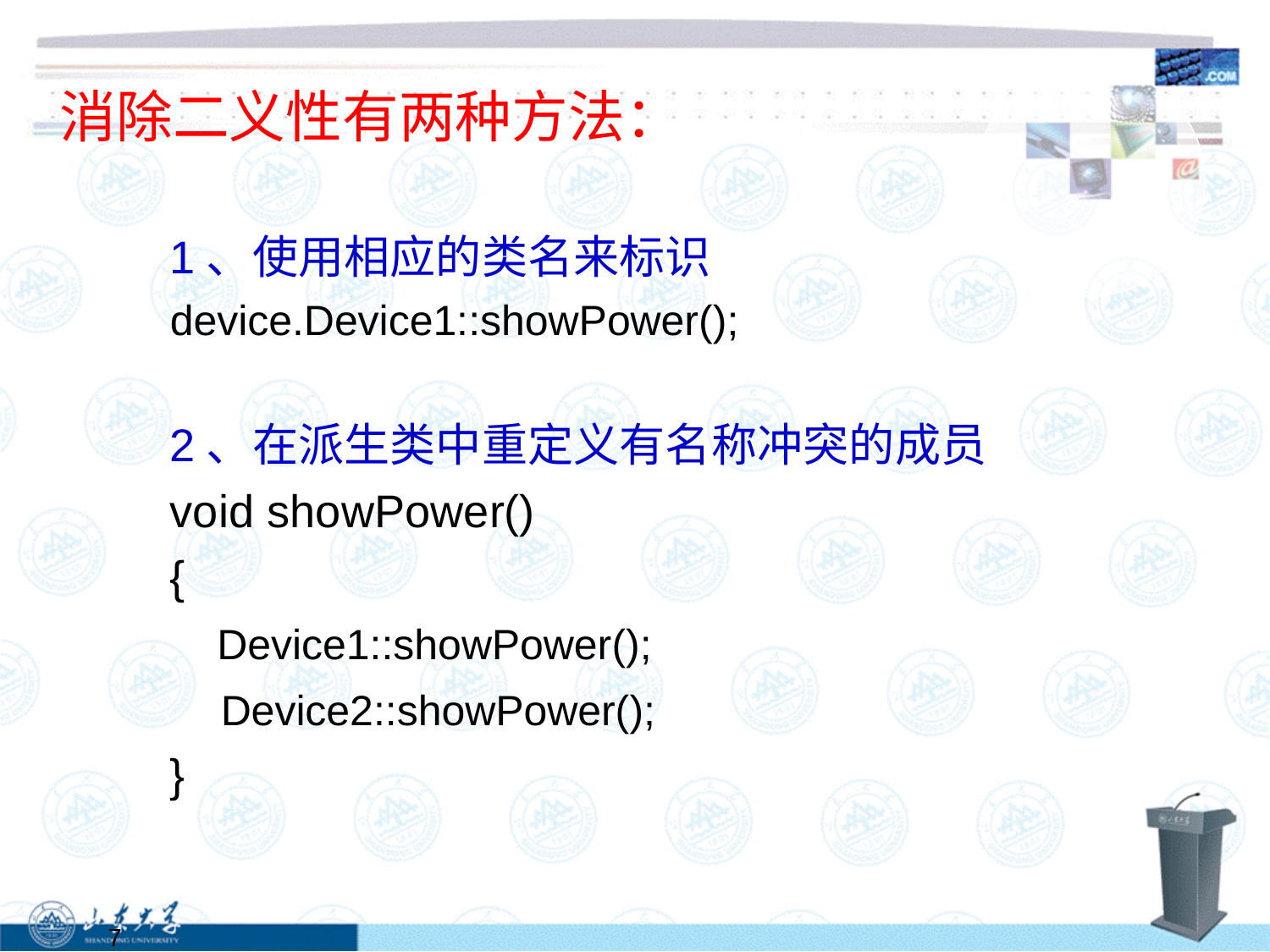

消除二义性有两种方法：

1、使用相应的类名来标识
device.Device1::showPower();

2、在派生类中重定义有名称冲突的成员
void showPower()
{
	 Device1::showPower();
    Device2::showPower();
}

7